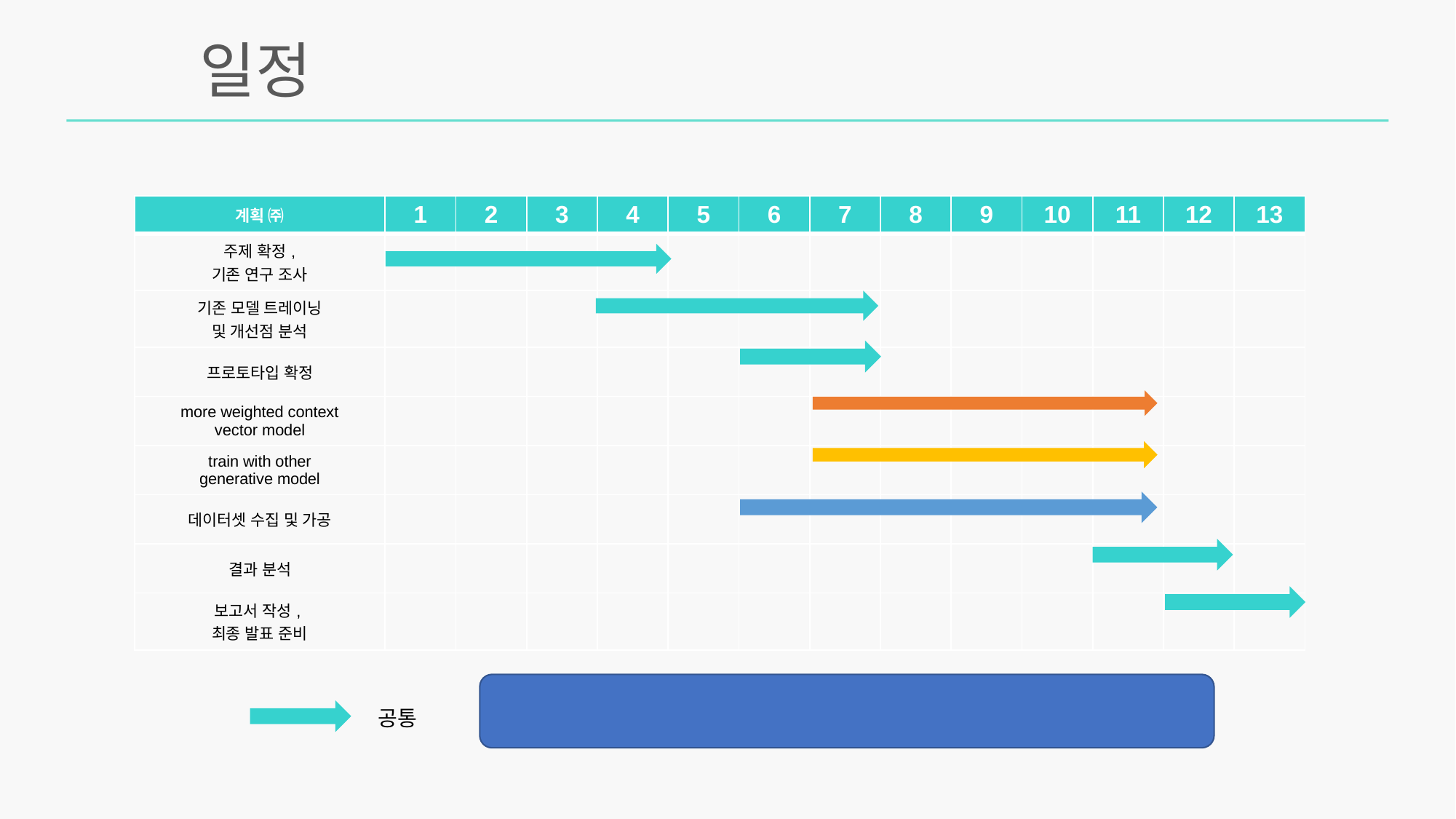

일정

| 계획 ㈜ | 1 | 2 | 3 | 4 | 5 | 6 | 7 | 8 | 9 | 10 | 11 | 12 | 13 |
| --- | --- | --- | --- | --- | --- | --- | --- | --- | --- | --- | --- | --- | --- |
| 주제 확정, 기존 연구 조사 |  |  |  |  |  |  |  |  |  |  |  |  |  |
| 기존 모델 트레이닝 및 개선점 분석 |  |  |  |  |  |  |  |  |  |  |  |  |  |
| 프로토타입 확정 |  |  |  |  |  |  |  |  |  |  |  |  |  |
| more weighted context vector model |  |  |  |  |  |  |  |  |  |  |  |  |  |
| train with other generative model |  |  |  |  |  |  |  |  |  |  |  |  |  |
| 데이터셋 수집 및 가공 |  |  |  |  |  |  |  |  |  |  |  |  |  |
| 결과 분석 |  |  |  |  |  |  |  |  |  |  |  |  |  |
| 보고서 작성, 최종 발표 준비 |  |  |  |  |  |  |  |  |  |  |  |  |  |

공통
신준호
이혜지
최민수